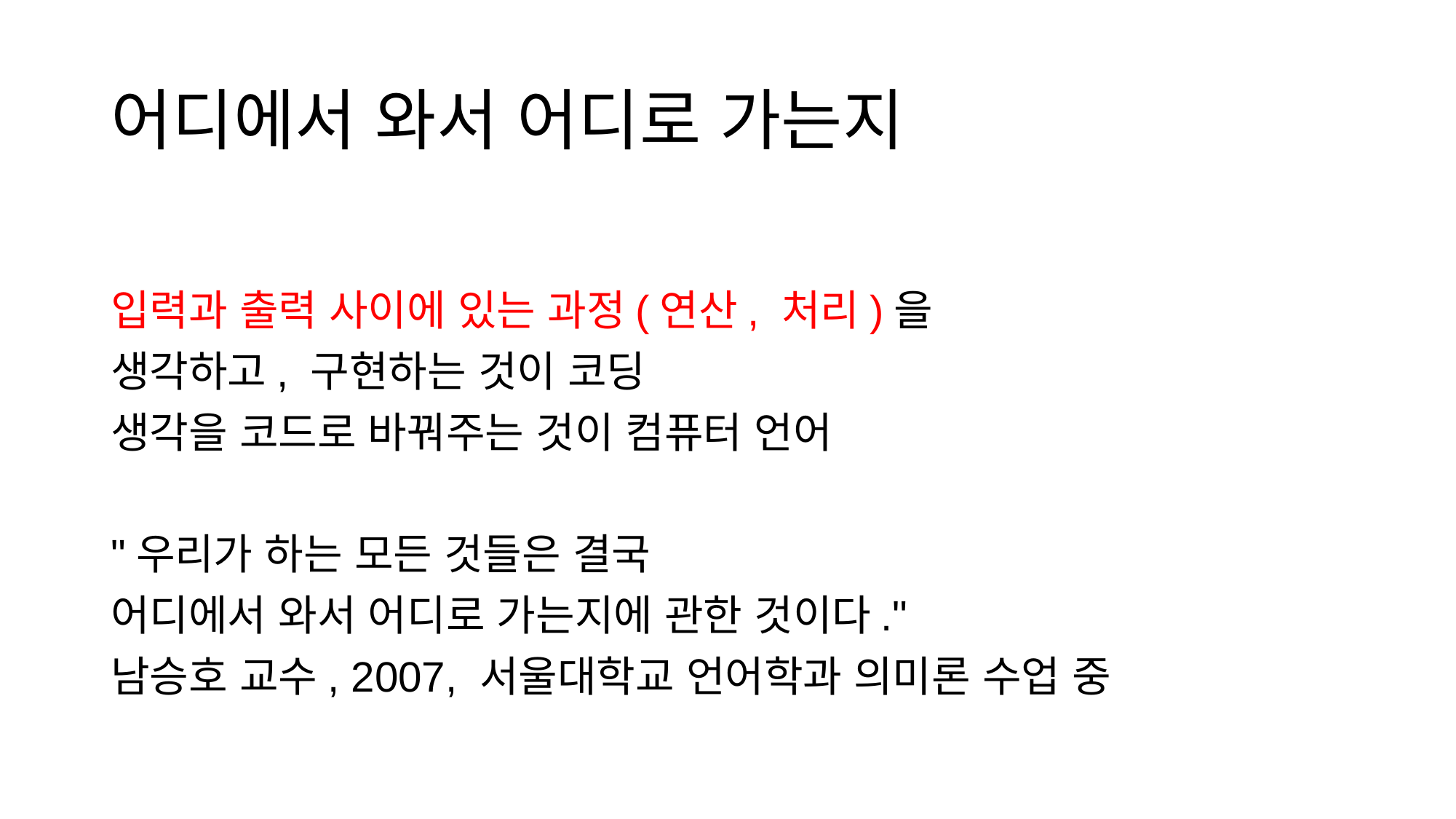

# 어디에서 와서 어디로 가는지

입력과 출력 사이에 있는 과정(연산, 처리)을
생각하고, 구현하는 것이 코딩
생각을 코드로 바꿔주는 것이 컴퓨터 언어

"우리가 하는 모든 것들은 결국
어디에서 와서 어디로 가는지에 관한 것이다."
남승호 교수, 2007, 서울대학교 언어학과 의미론 수업 중